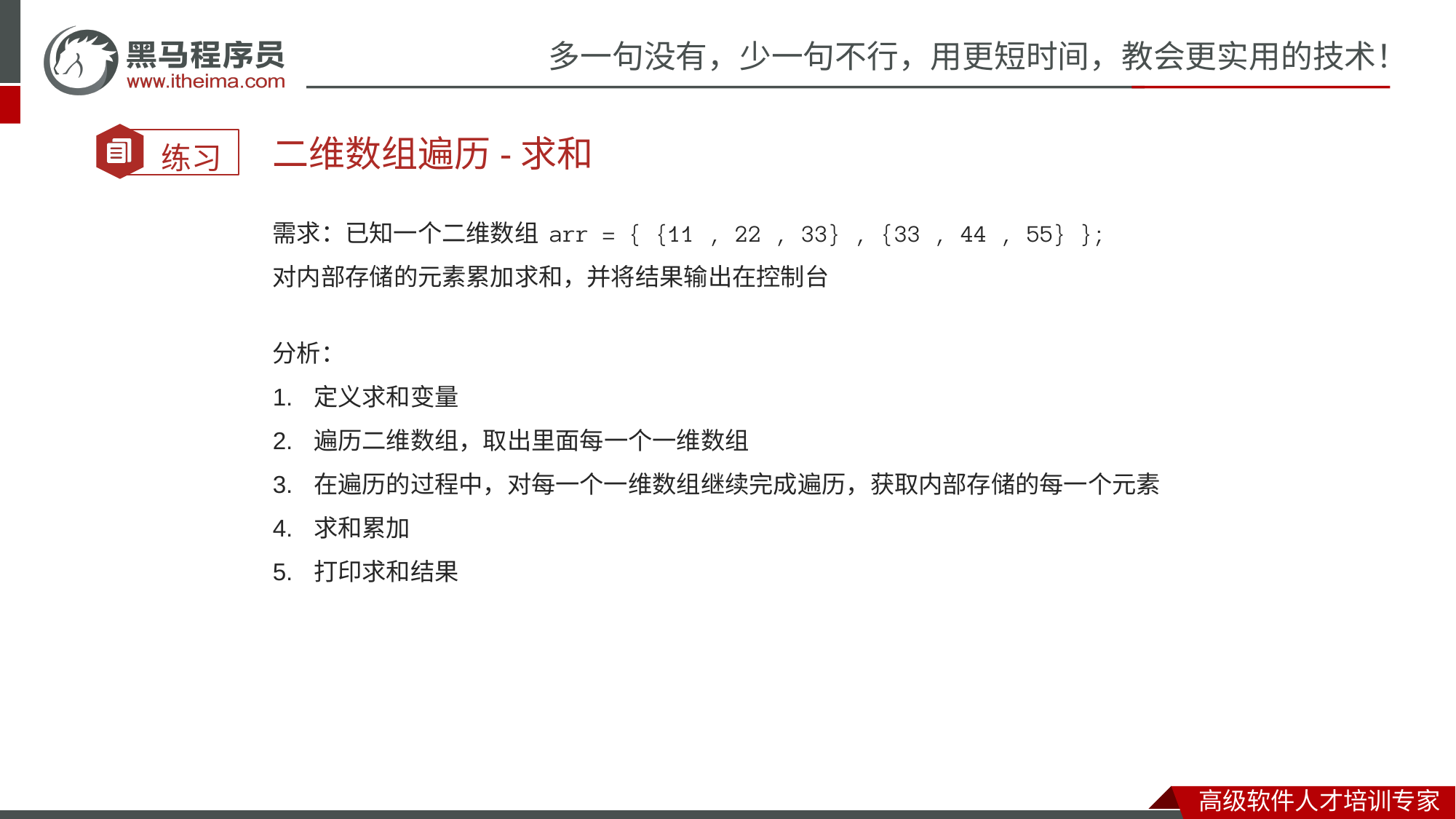

#
二维数组遍历-求和
需求：已知一个二维数组 arr = { {11 , 22 , 33} , {33 , 44 , 55} };
对内部存储的元素累加求和，并将结果输出在控制台
分析：
定义求和变量
遍历二维数组，取出里面每一个一维数组
在遍历的过程中，对每一个一维数组继续完成遍历，获取内部存储的每一个元素
求和累加
打印求和结果